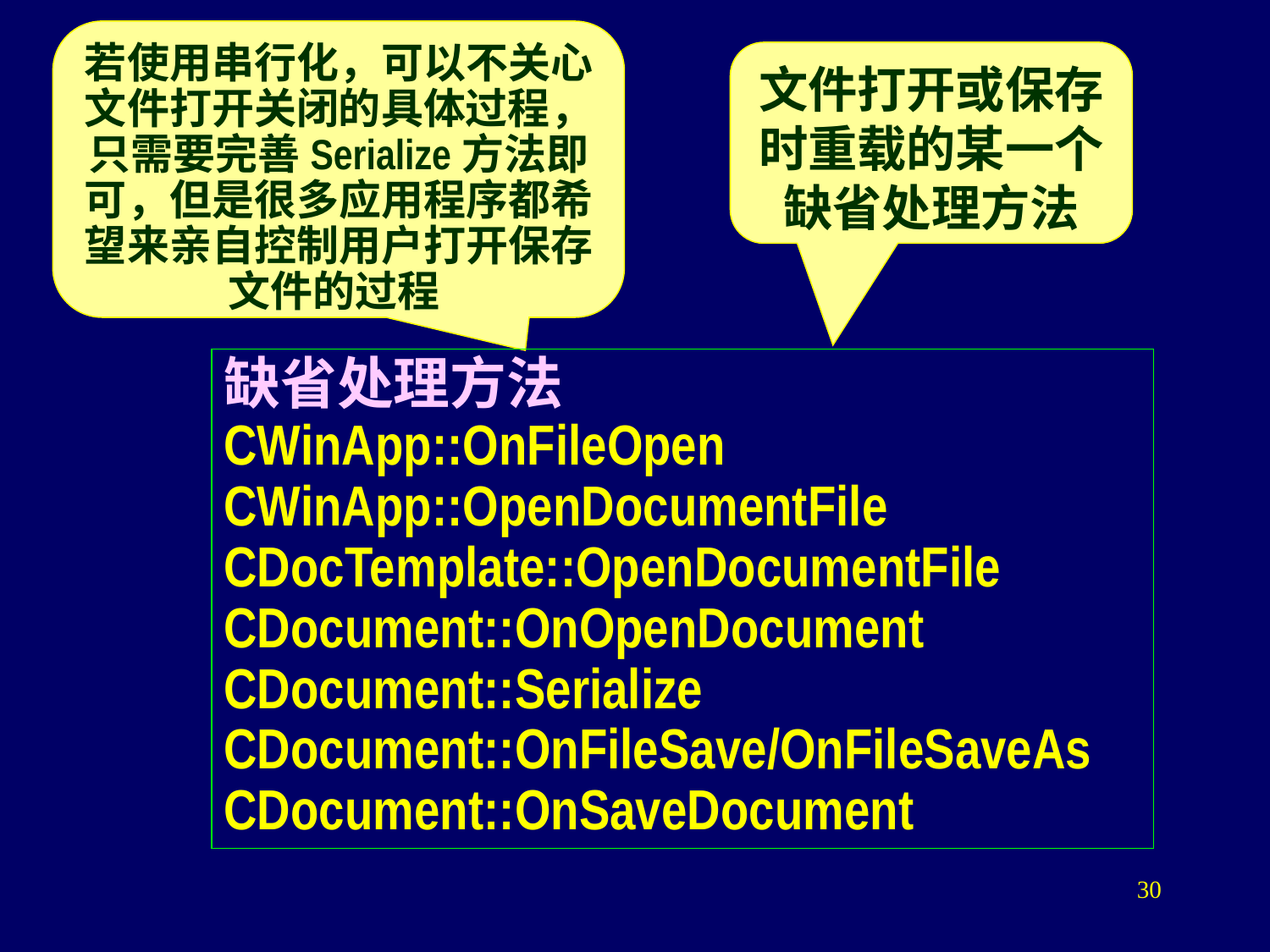

若使用串行化，可以不关心文件打开关闭的具体过程，只需要完善Serialize方法即可，但是很多应用程序都希望来亲自控制用户打开保存文件的过程
文件打开或保存时重载的某一个缺省处理方法
缺省处理方法
CWinApp::OnFileOpen
CWinApp::OpenDocumentFile
CDocTemplate::OpenDocumentFile
CDocument::OnOpenDocument
CDocument::Serialize
CDocument::OnFileSave/OnFileSaveAs
CDocument::OnSaveDocument
30